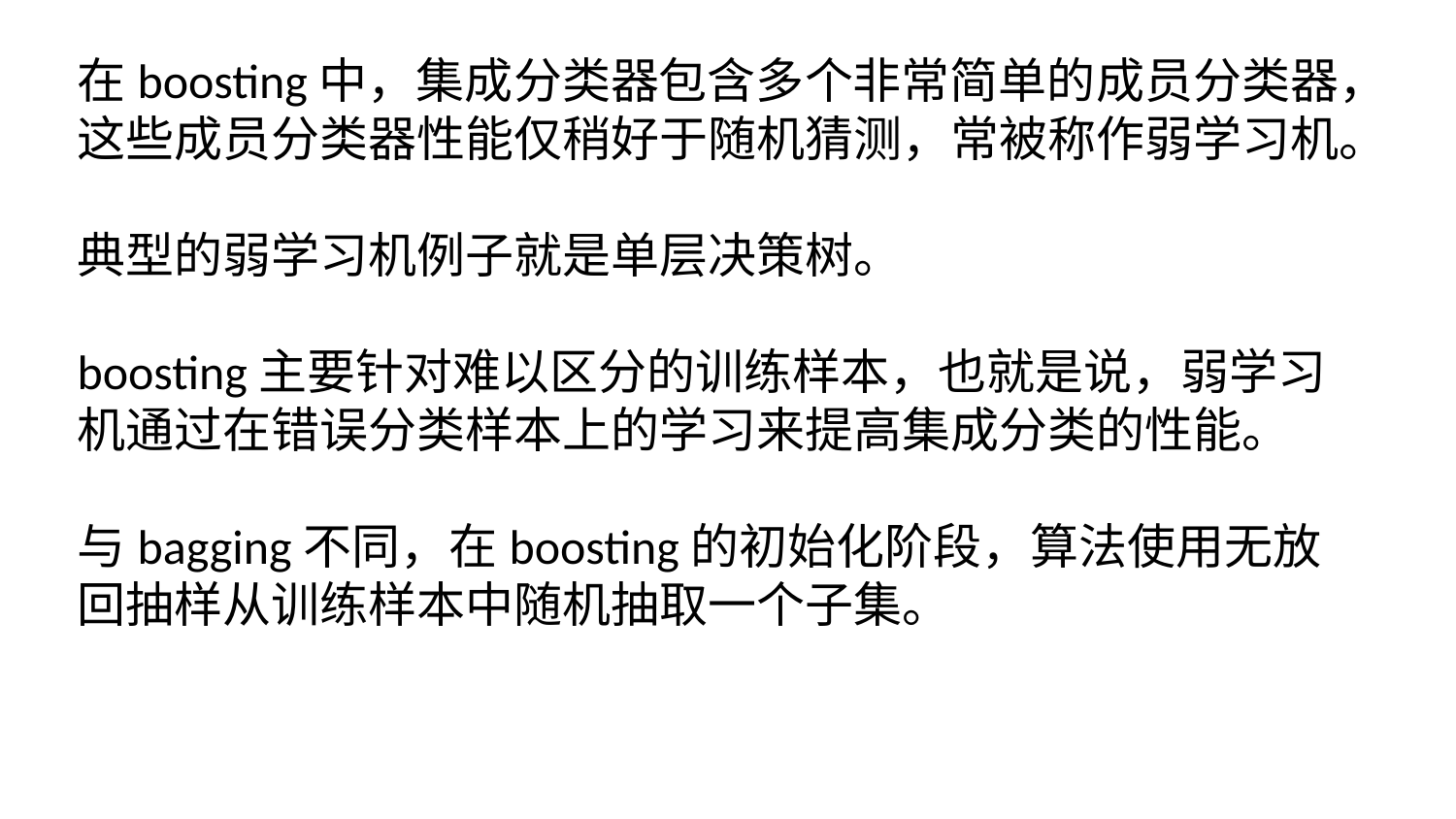

在boosting中，集成分类器包含多个非常简单的成员分类器，这些成员分类器性能仅稍好于随机猜测，常被称作弱学习机。

典型的弱学习机例子就是单层决策树。

boosting主要针对难以区分的训练样本，也就是说，弱学习机通过在错误分类样本上的学习来提高集成分类的性能。

与bagging不同，在boosting的初始化阶段，算法使用无放回抽样从训练样本中随机抽取一个子集。